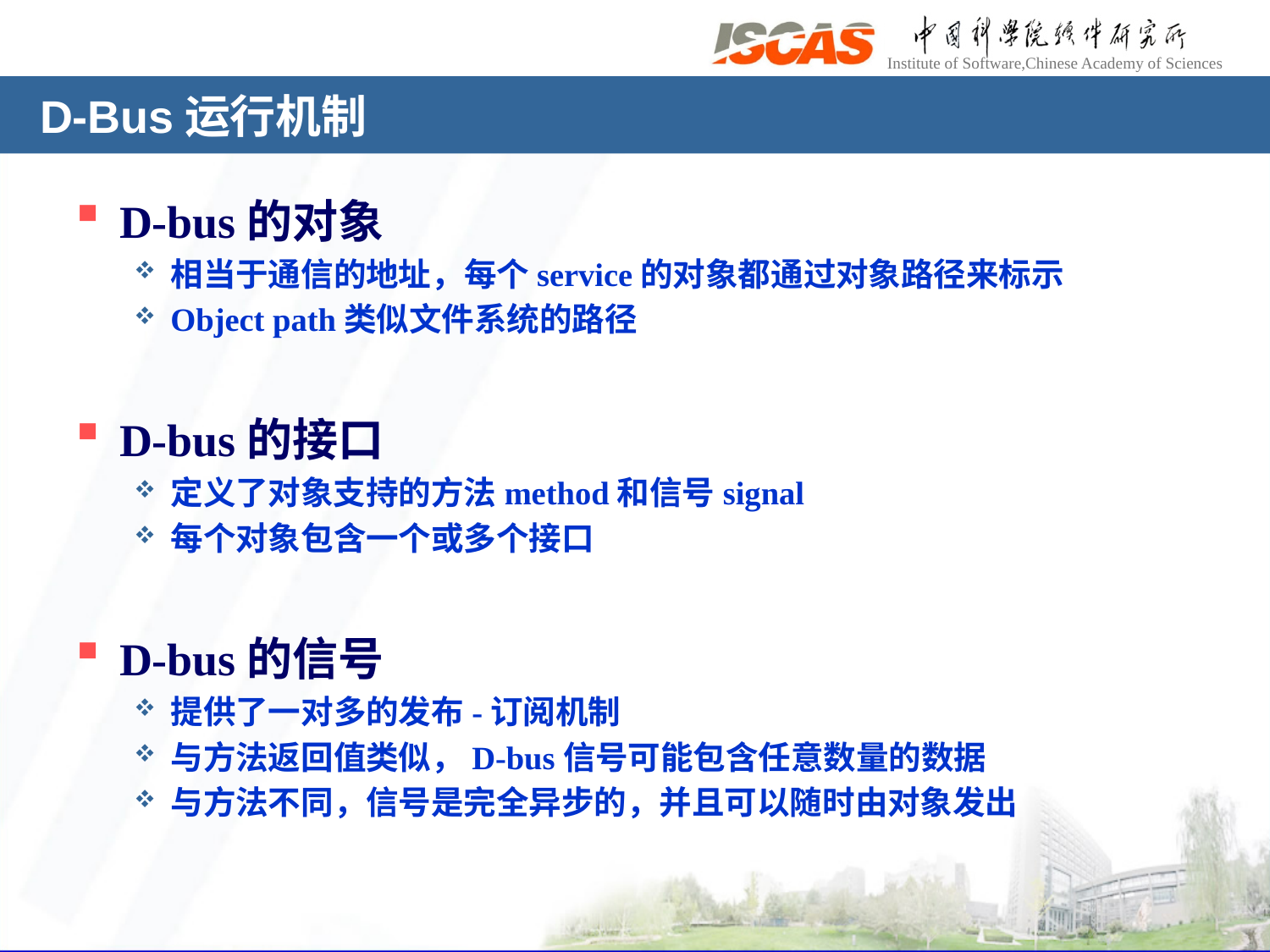

# D-Bus运行机制
D-bus的对象
相当于通信的地址，每个service的对象都通过对象路径来标示
Object path类似文件系统的路径

D-bus的接口
定义了对象支持的方法method和信号signal
每个对象包含一个或多个接口

D-bus的信号
提供了一对多的发布-订阅机制
与方法返回值类似，D-bus信号可能包含任意数量的数据
与方法不同，信号是完全异步的，并且可以随时由对象发出